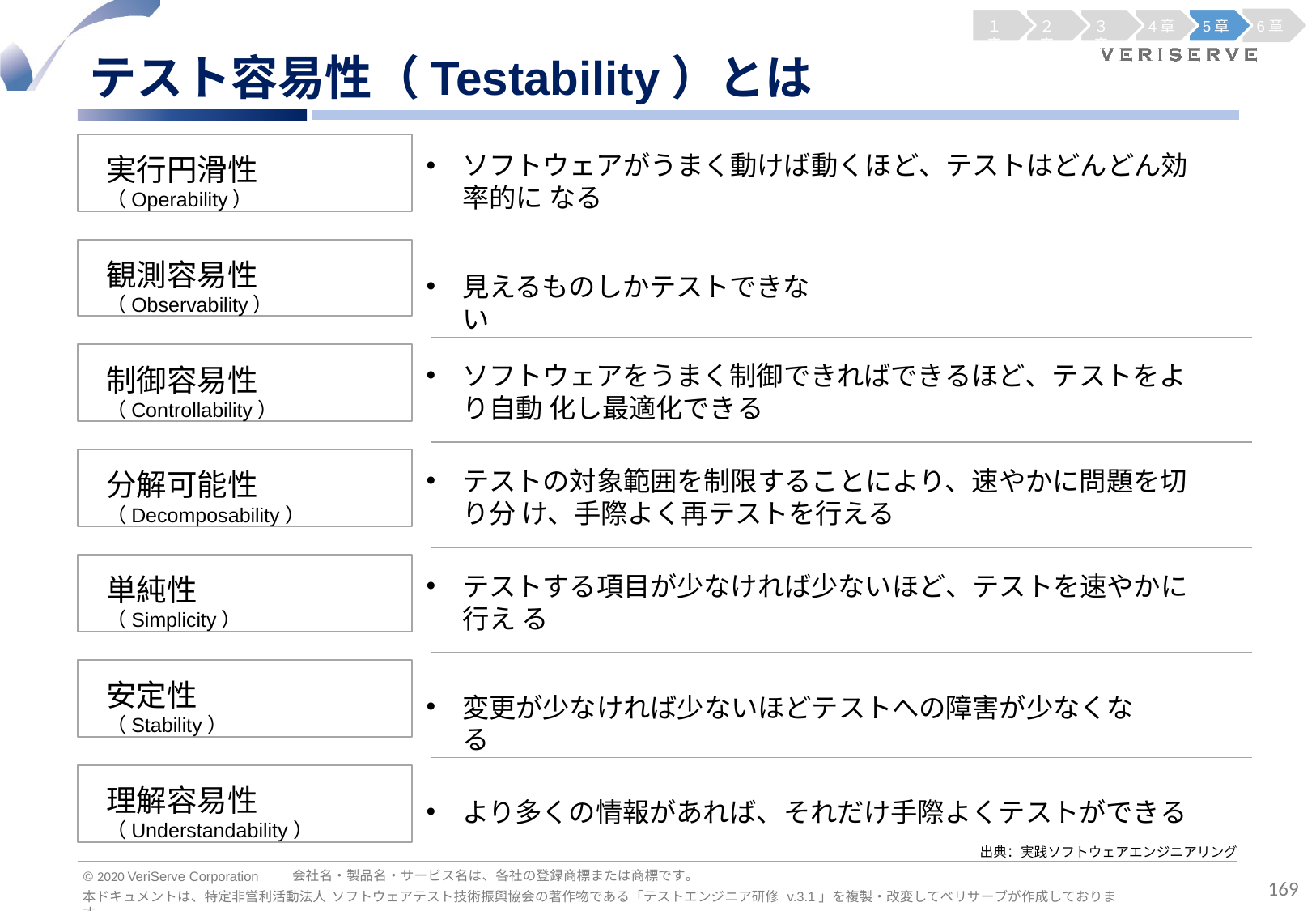

１章
２章
３章
4章
5章
6章
テスト容易性（Testability）とは
実行円滑性
（Operability）
ソフトウェアがうまく動けば動くほど、テストはどんどん効率的に なる

観測容易性
（Observability）
見えるものしかテストできない

制御容易性
（Controllability）
ソフトウェアをうまく制御できればできるほど、テストをより自動 化し最適化できる

分解可能性
（Decomposability）
テストの対象範囲を制限することにより、速やかに問題を切り分 け、手際よく再テストを行える

単純性
（Simplicity）
テストする項目が少なければ少ないほど、テストを速やかに行え る

安定性
（Stability）
変更が少なければ少ないほどテストへの障害が少なくなる

理解容易性
（Understandability）
より多くの情報があれば、それだけ手際よくテストができる
出典：実践ソフトウェアエンジニアリング
会社名・製品名・サービス名は、各社の登録商標または商標です。
© 2020 VeriServe Corporation
169
本ドキュメントは、特定非営利活動法人 ソフトウェアテスト技術振興協会の著作物である「テストエンジニア研修 v.3.1」を複製・改変してベリサーブが作成しております。